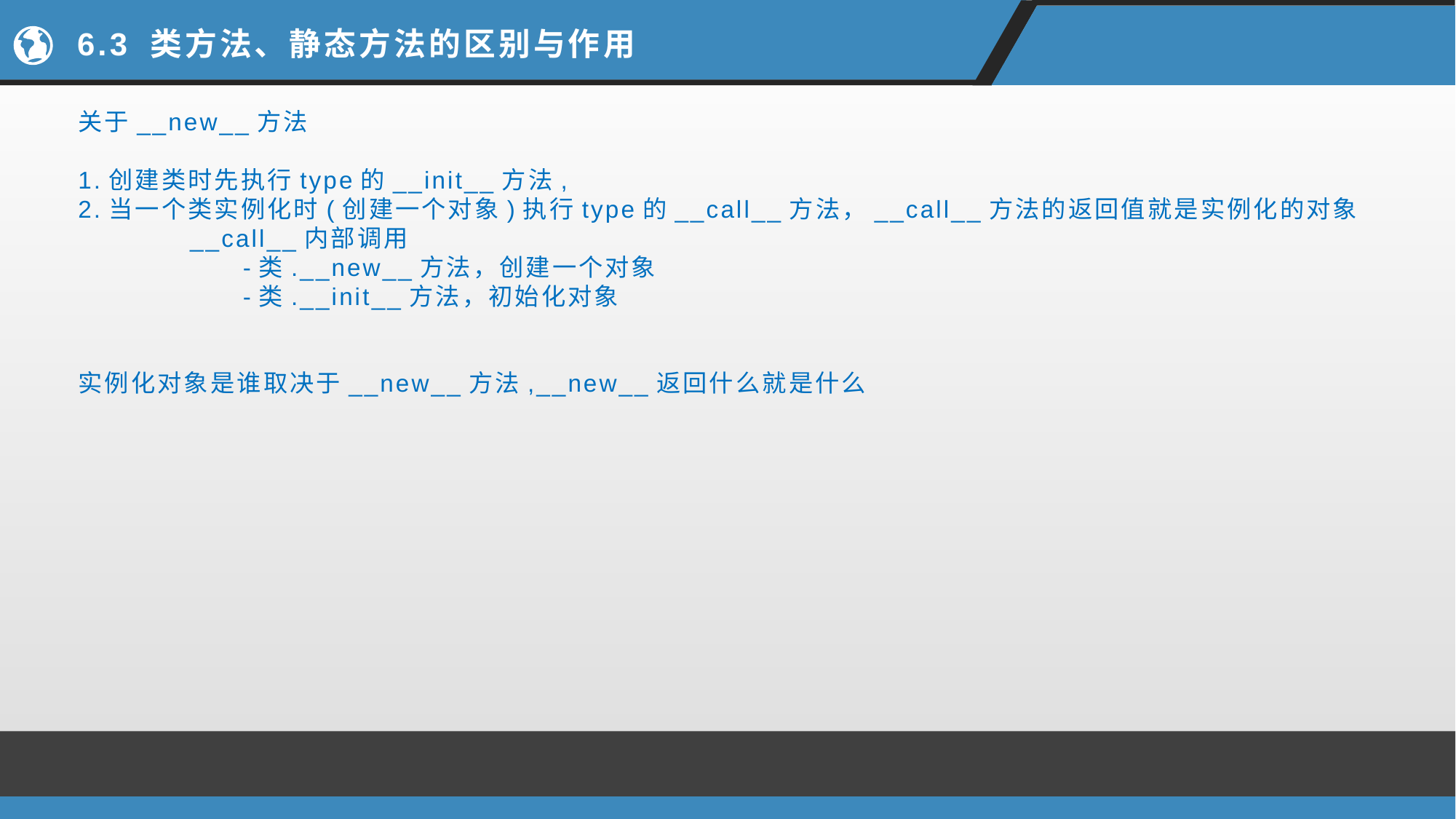

# 6.3 类方法、静态方法的区别与作用

关于__new__方法

1.创建类时先执行type的__init__方法,
2.当一个类实例化时(创建一个对象)执行type的__call__方法，__call__方法的返回值就是实例化的对象
　　　　__call__内部调用
　　　　　　-类.__new__方法，创建一个对象
　　　　　　-类.__init__方法，初始化对象

实例化对象是谁取决于__new__方法,__new__返回什么就是什么